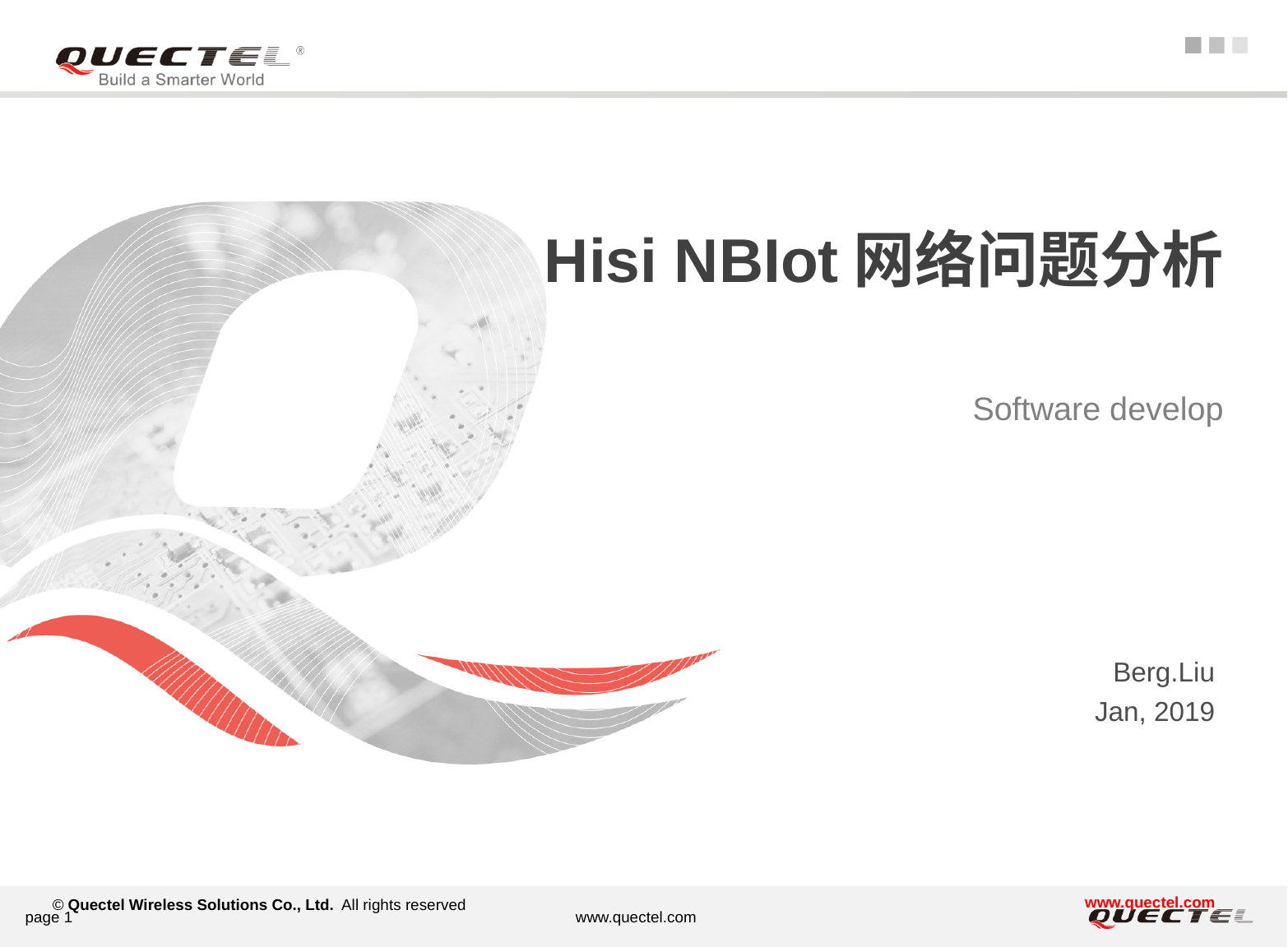

# Hisi NBIot网络问题分析
Software develop
Berg.Liu
Jan, 2019